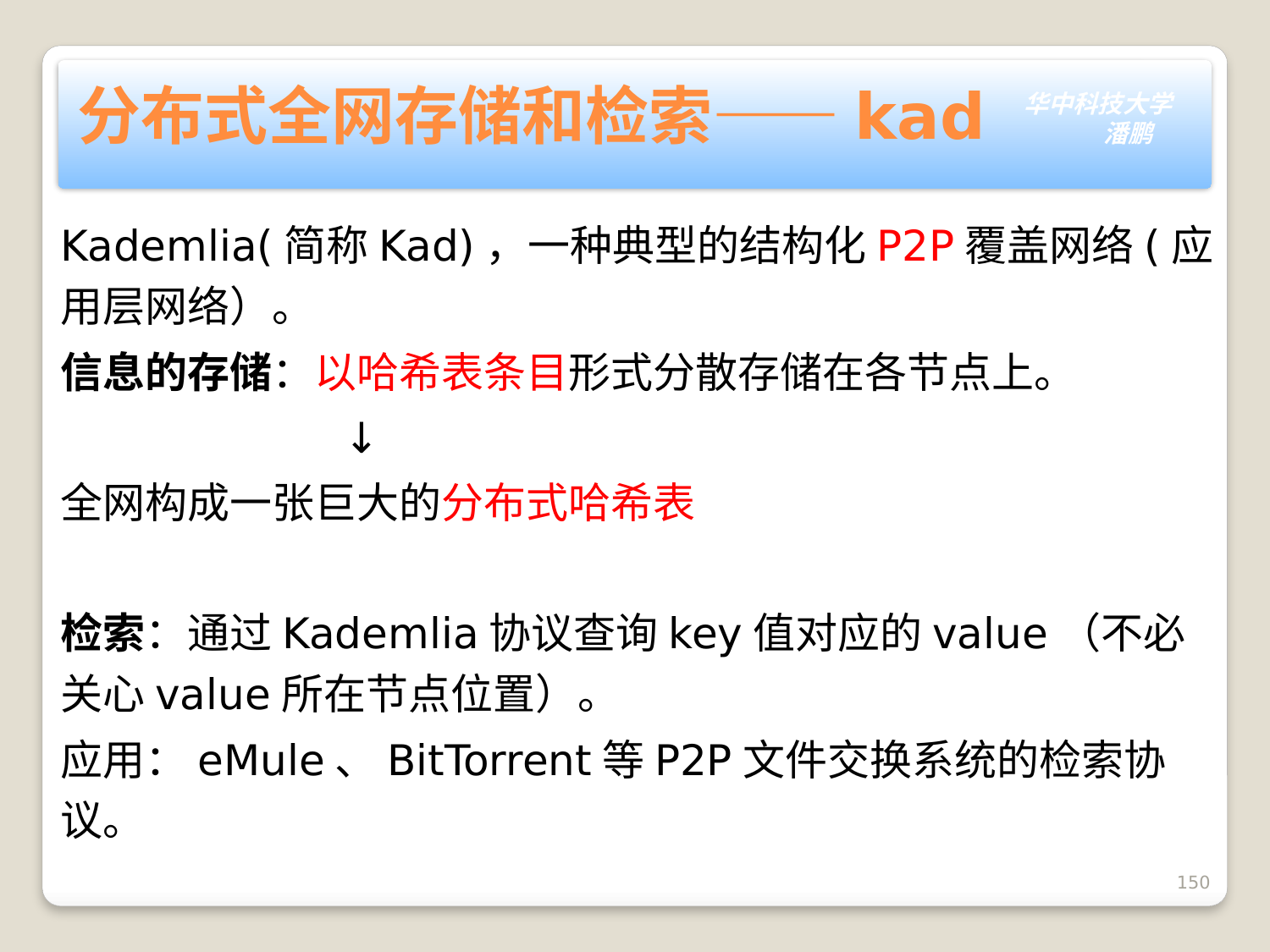

# 分布式全网存储和检索——kad
Kademlia(简称Kad)，一种典型的结构化P2P覆盖网络(应用层网络）。
信息的存储：以哈希表条目形式分散存储在各节点上。
                     ↓
全网构成一张巨大的分布式哈希表

检索：通过Kademlia协议查询key值对应的value（不必关心value所在节点位置）。
应用：eMule、BitTorrent等P2P文件交换系统的检索协议。
150